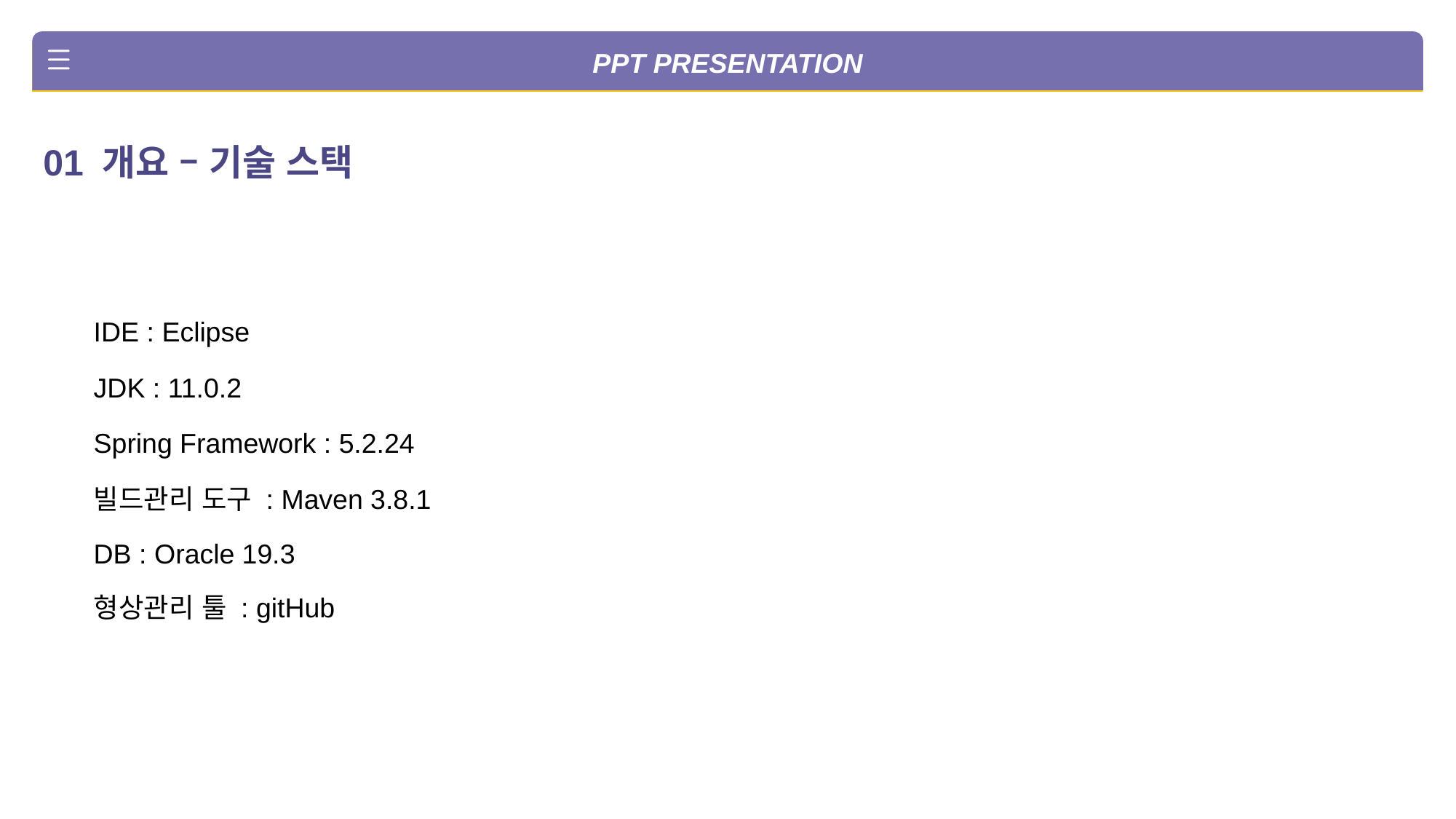

PPT PRESENTATION

01 개요 – 기술 스택
IDE : Eclipse
JDK : 11.0.2
Spring Framework : 5.2.24
빌드관리 도구 : Maven 3.8.1
DB : Oracle 19.3
형상관리 툴 : gitHub